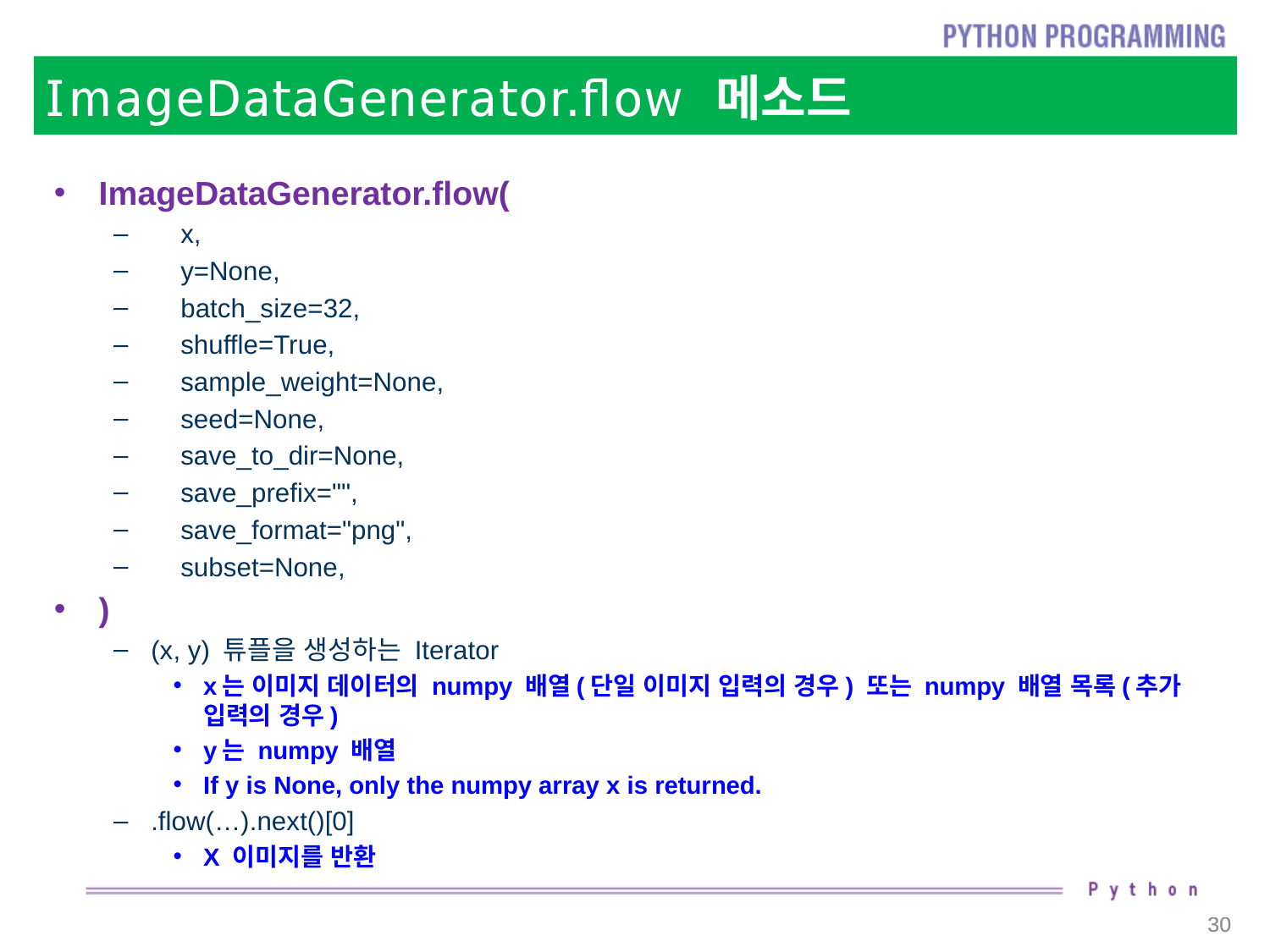

# ImageDataGenerator.flow 메소드
ImageDataGenerator.flow(
    x,
    y=None,
    batch_size=32,
    shuffle=True,
    sample_weight=None,
    seed=None,
    save_to_dir=None,
    save_prefix="",
    save_format="png",
    subset=None,
)
(x, y) 튜플을 생성하는 Iterator
x는 이미지 데이터의 numpy 배열(단일 이미지 입력의 경우) 또는 numpy 배열 목록(추가 입력의 경우)
y는 numpy 배열
If y is None, only the numpy array x is returned.
.flow(…).next()[0]
X 이미지를 반환
30